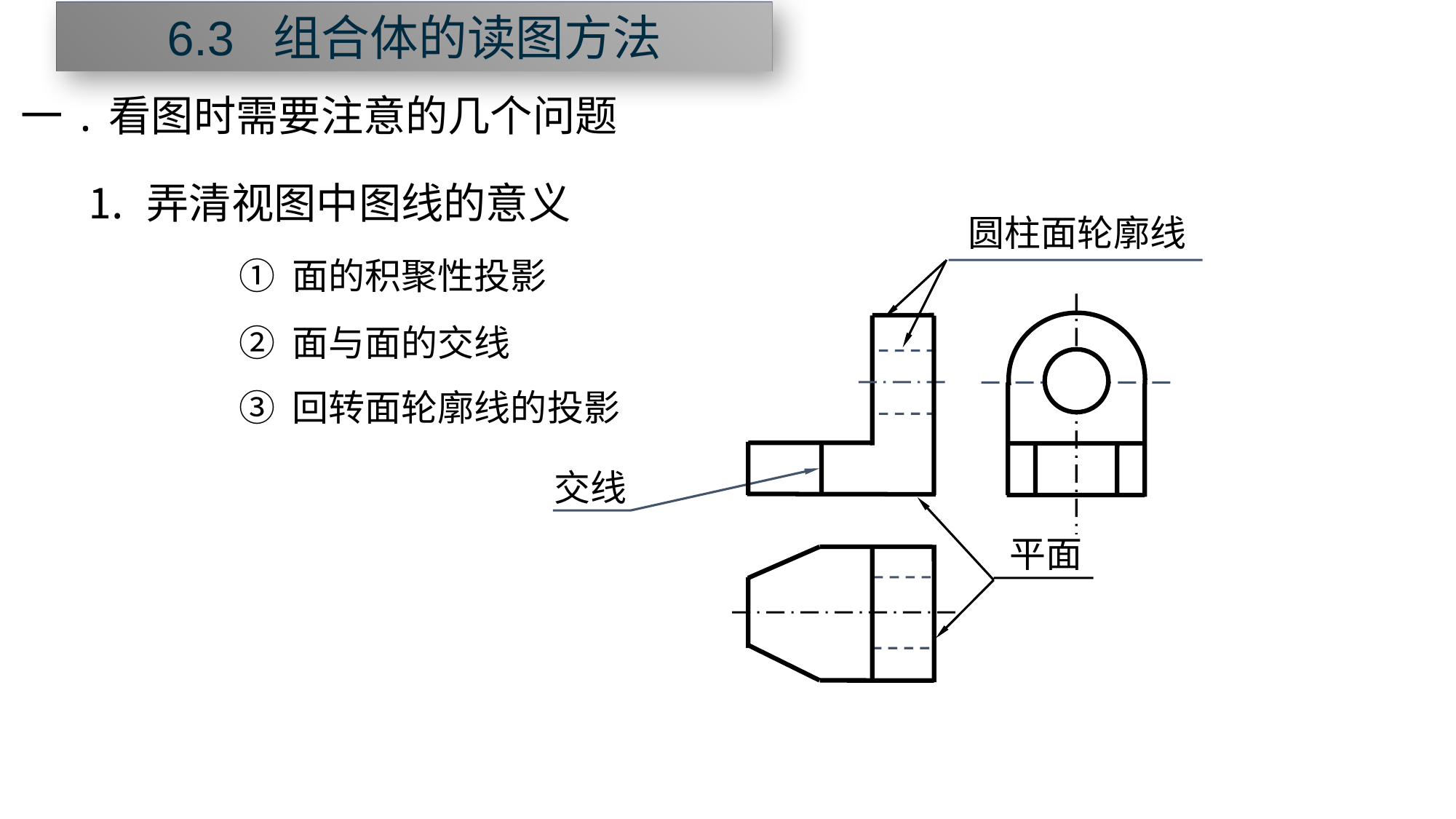

6.3  组合体的读图方法
一.看图时需要注意的几个问题
⒈ 弄清视图中图线的意义
圆柱面轮廓线

① 面的积聚性投影

② 面与面的交线
③ 回转面轮廓线的投影
交线

平面